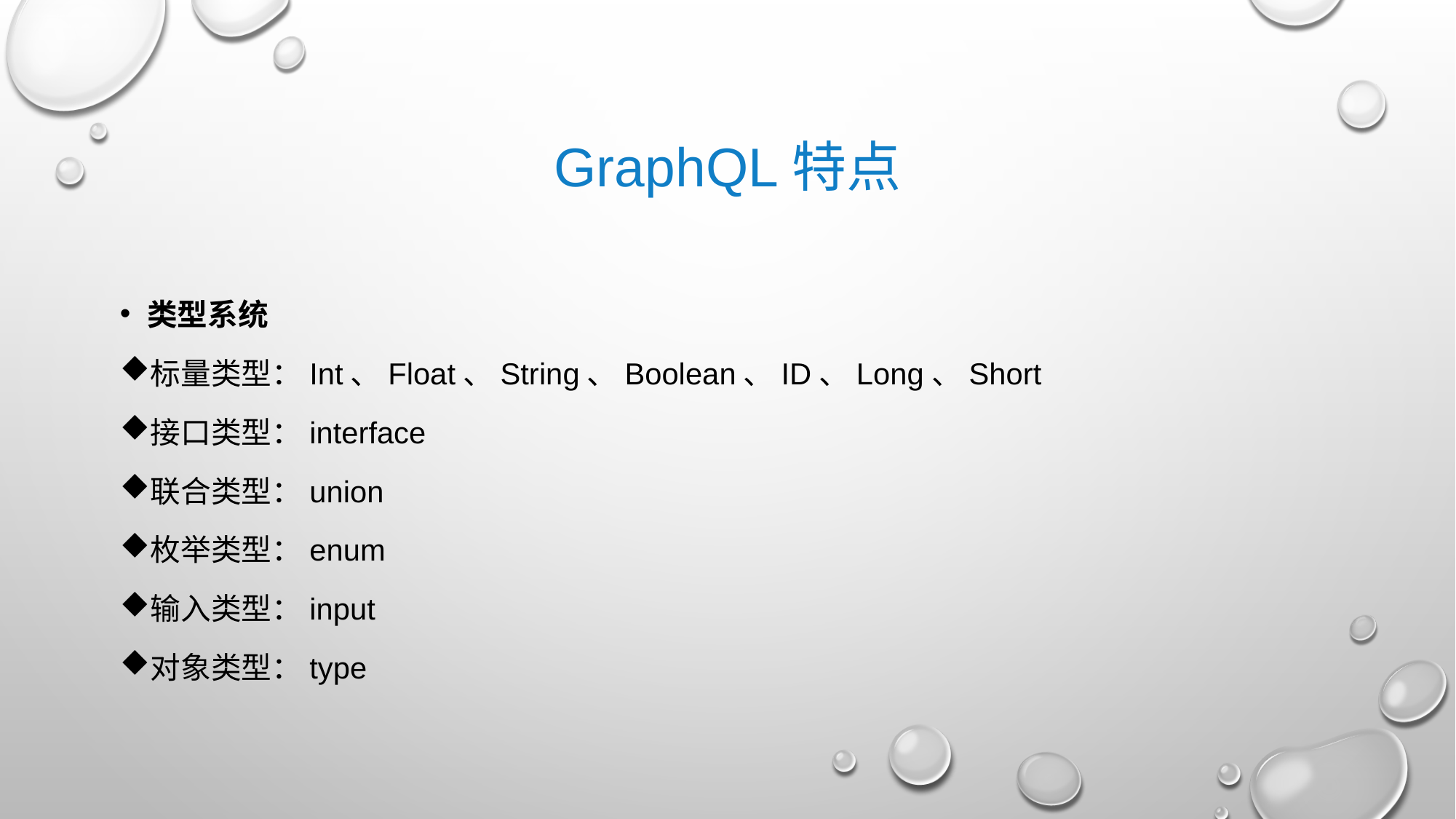

# Graphql特点
类型系统
标量类型：Int、Float、String、Boolean、ID、Long、Short
接口类型：interface
联合类型：union
枚举类型：enum
输入类型：input
对象类型：type